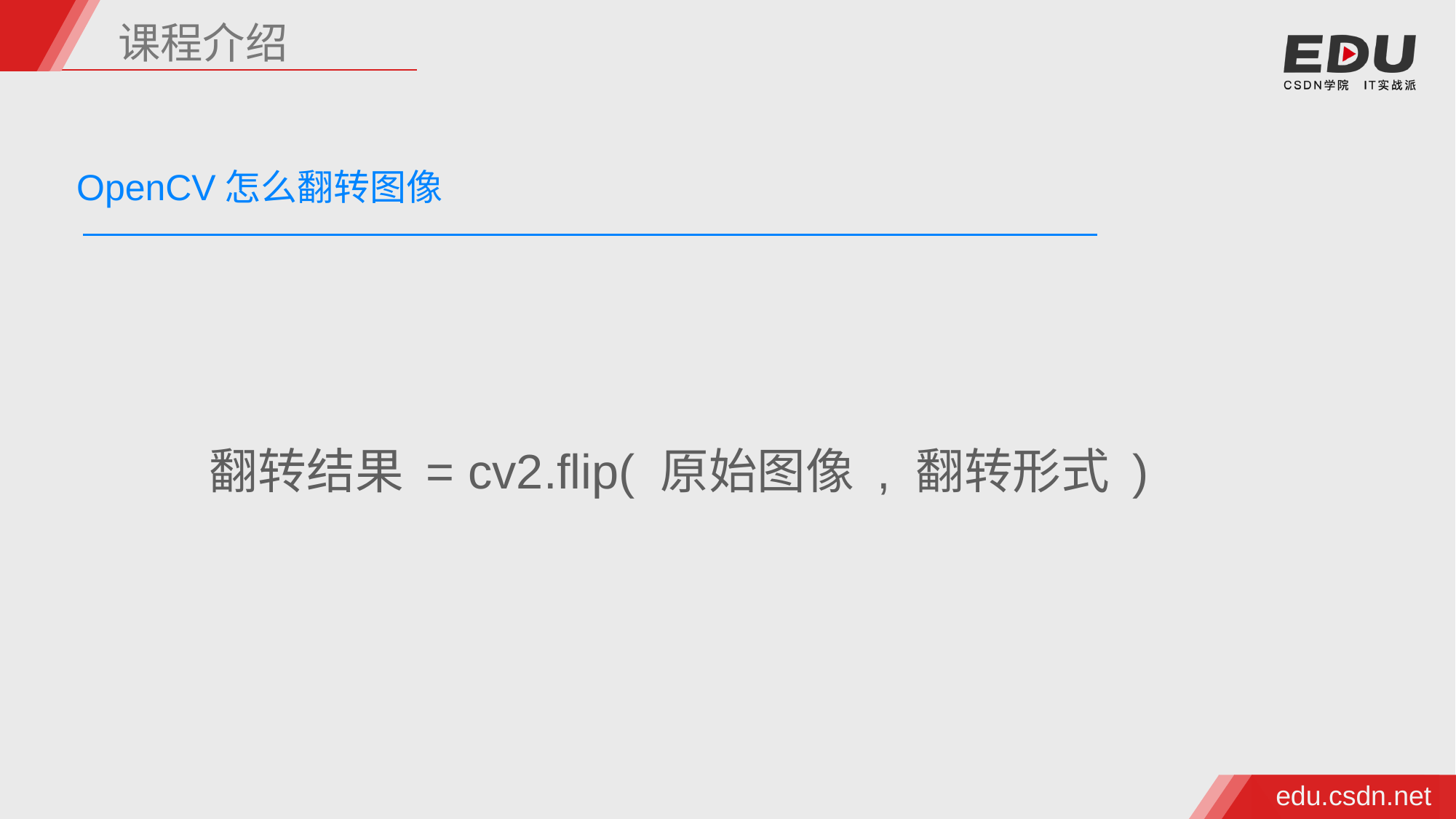

课程介绍
OpenCV怎么翻转图像
翻转结果 = cv2.flip( 原始图像 , 翻转形式 )